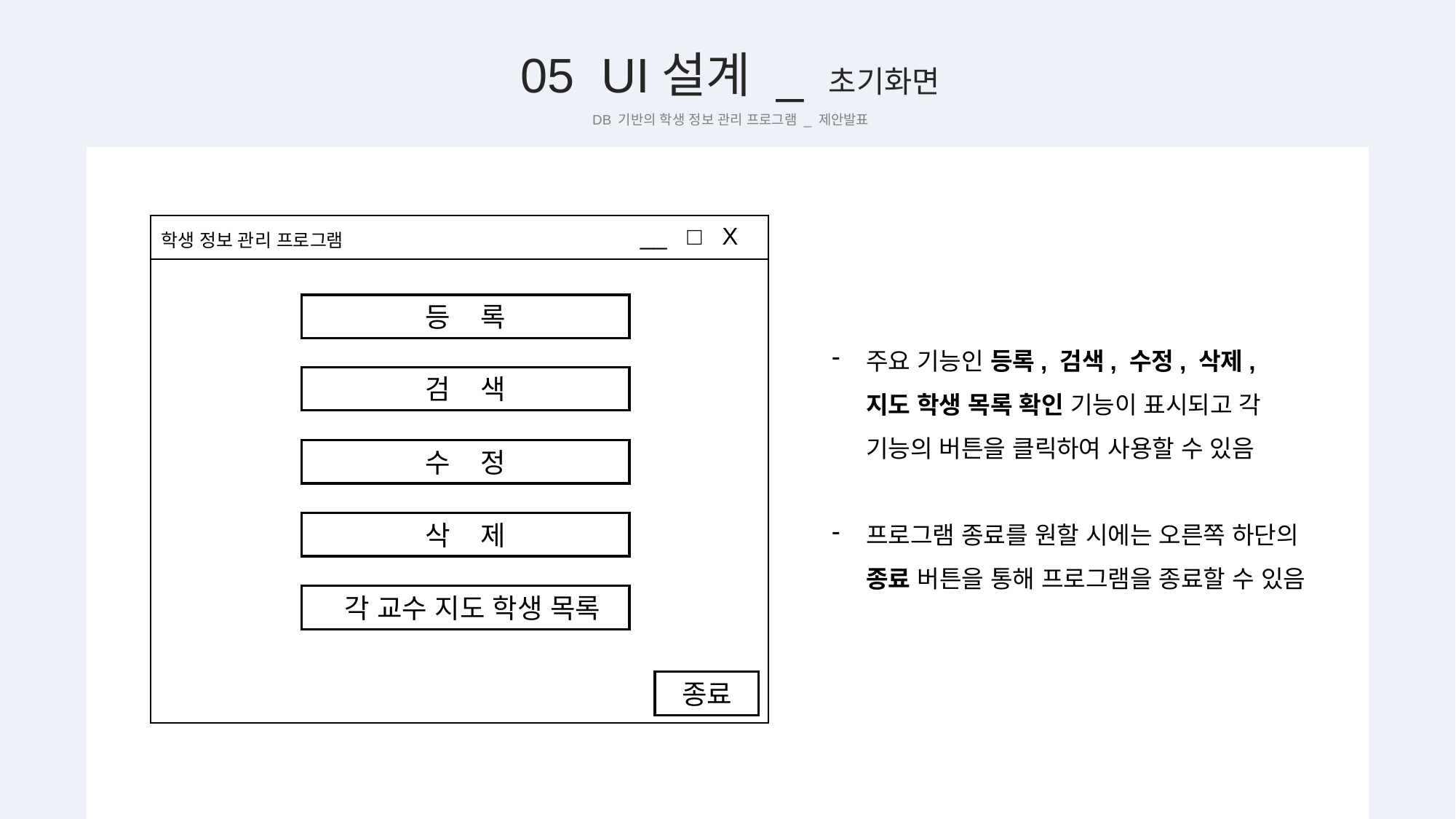

05  UI설계 _ 초기화면
DB 기반의 학생 정보 관리 프로그램 _ 제안발표

|  |
| --- |
|  |
__   □   X
학생 정보 관리 프로그램
등    록
주요 기능인 등록, 검색, 수정, 삭제, 지도 학생 목록 확인 기능이 표시되고 각 기능의 버튼을 클릭하여 사용할 수 있음

프로그램 종료를 원할 시에는 오른쪽 하단의 종료 버튼을 통해 프로그램을 종료할 수 있음
검    색
수    정
삭    제
 각 교수 지도 학생 목록
종료